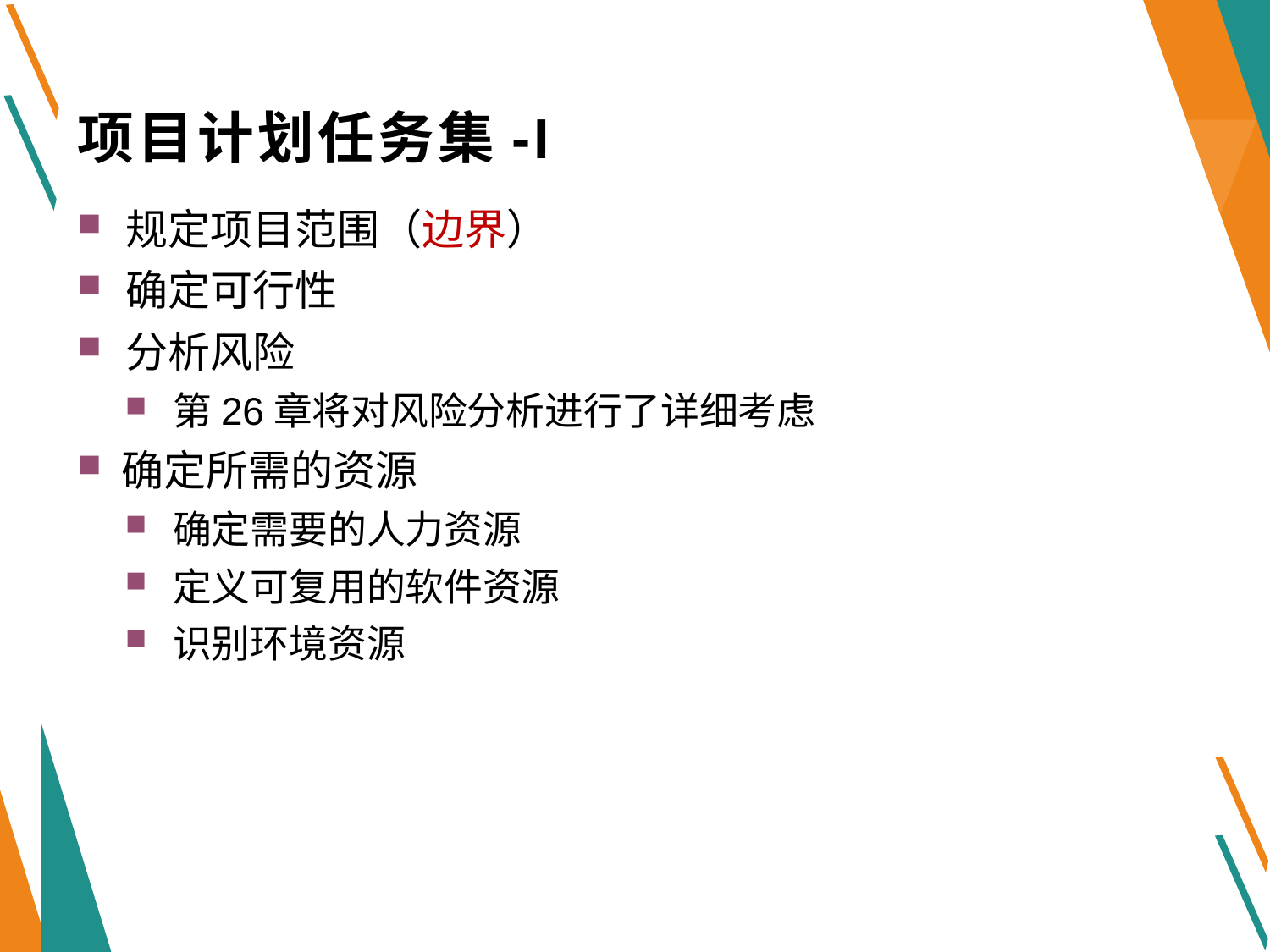

# 项目计划任务集-I
规定项目范围（边界）
确定可行性
分析风险
第26章将对风险分析进行了详细考虑
 确定所需的资源
确定需要的人力资源
定义可复用的软件资源
识别环境资源
3